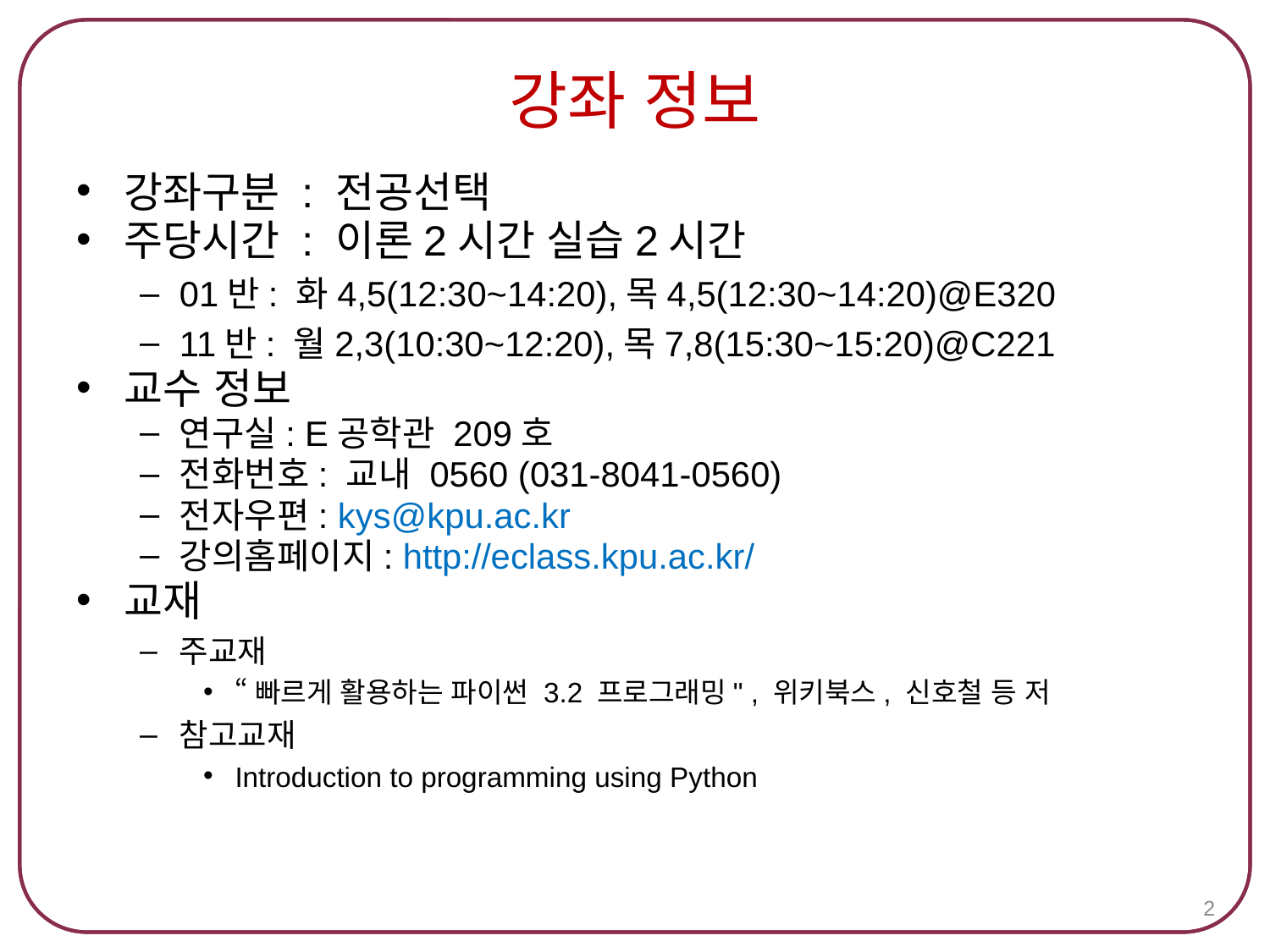

# 강좌 정보
강좌구분 : 전공선택
주당시간 : 이론2시간 실습2시간
01반: 화4,5(12:30~14:20),목4,5(12:30~14:20)@E320
11반: 월2,3(10:30~12:20),목7,8(15:30~15:20)@C221
교수 정보
연구실: E공학관 209호
전화번호: 교내 0560 (031-8041-0560)
전자우편: kys@kpu.ac.kr
강의홈페이지: http://eclass.kpu.ac.kr/
교재
주교재
“빠르게 활용하는 파이썬 3.2 프로그래밍" , 위키북스, 신호철 등 저
참고교재
Introduction to programming using Python
2